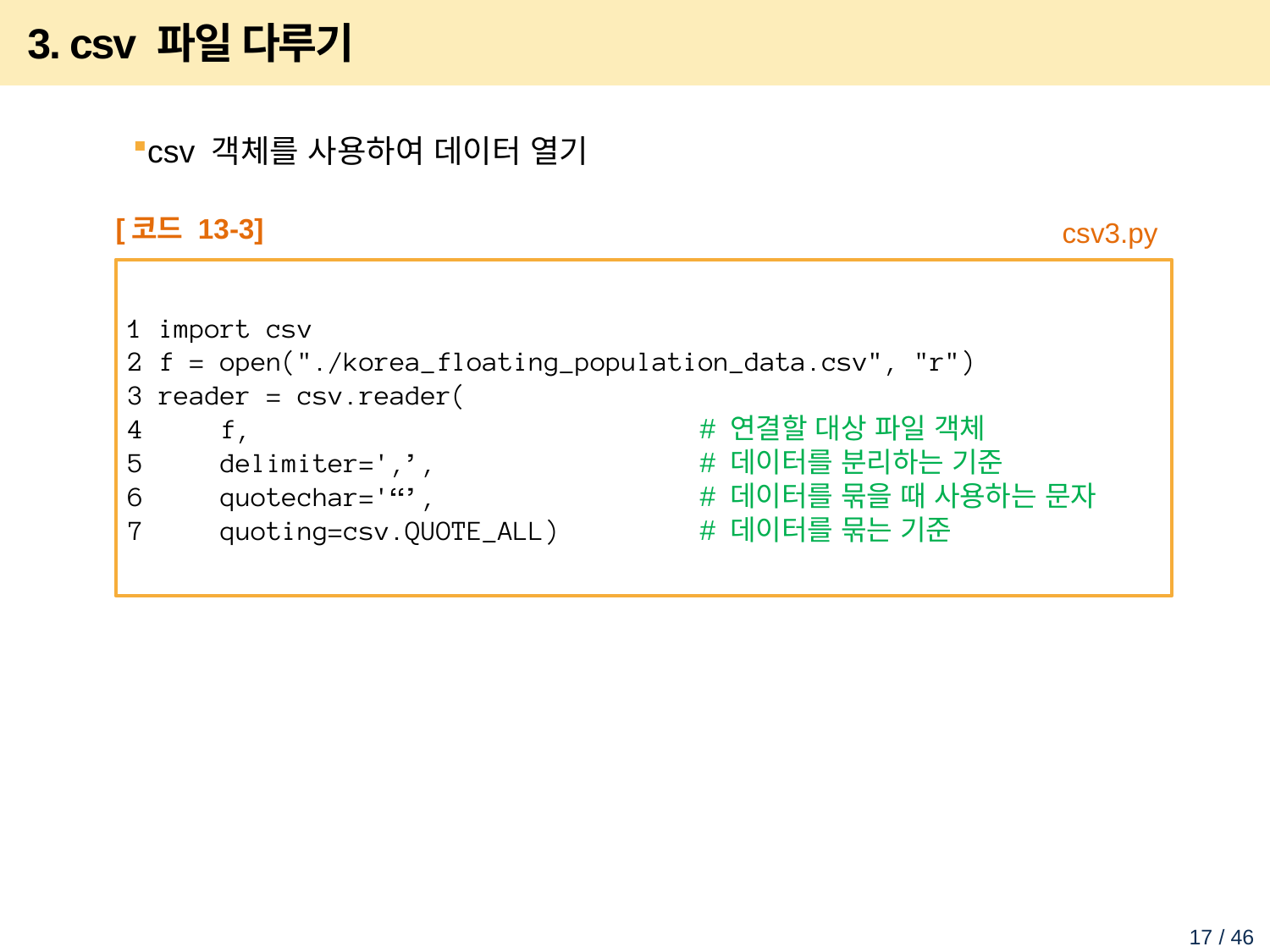

# 3. csv 파일 다루기
csv 객체를 사용하여 데이터 열기

[코드 13-3]
csv3.py
1 import csv
2 f = open("./korea_floating_population_data.csv", "r")
3 reader = csv.reader(
4     f,                             # 연결할 대상 파일 객체
5     delimiter=',’,                 # 데이터를 분리하는 기준
6     quotechar='“’,                 # 데이터를 묶을 때 사용하는 문자
7     quoting=csv.QUOTE_ALL)         # 데이터를 묶는 기준